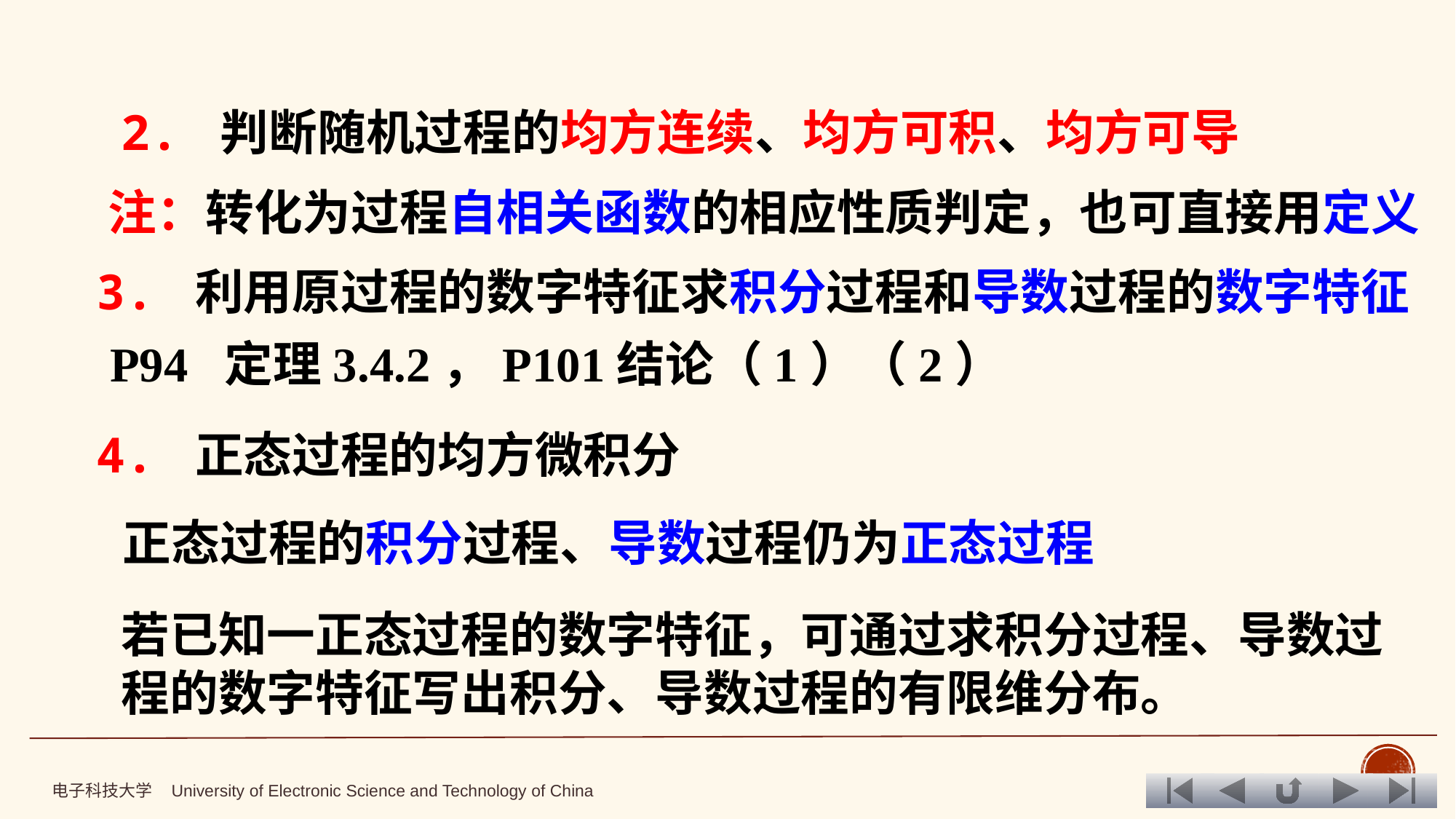

2. 判断随机过程的均方连续、均方可积、均方可导
注：转化为过程自相关函数的相应性质判定，也可直接用定义
3. 利用原过程的数字特征求积分过程和导数过程的数字特征

P94  定理3.4.2，P101结论（1）（2）

4. 正态过程的均方微积分

正态过程的积分过程、导数过程仍为正态过程
若已知一正态过程的数字特征，可通过求积分过程、导数过程的数字特征写出积分、导数过程的有限维分布。

电子科技大学    University of Electronic Science and Technology of China